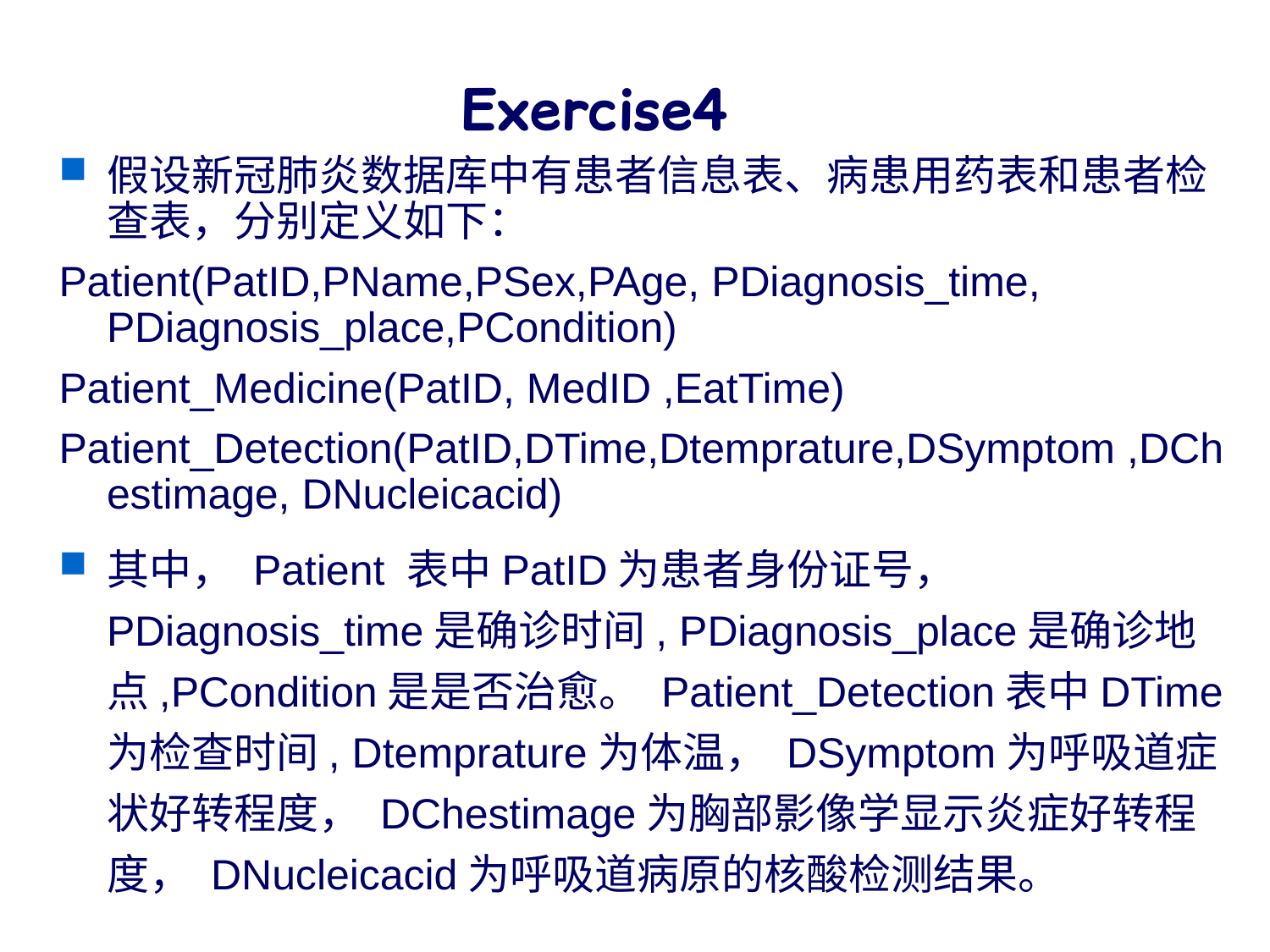

# Exercise4
假设新冠肺炎数据库中有患者信息表、病患用药表和患者检查表，分别定义如下：
Patient(PatID,PName,PSex,PAge, PDiagnosis_time, PDiagnosis_place,PCondition)
Patient_Medicine(PatID, MedID ,EatTime)
Patient_Detection(PatID,DTime,Dtemprature,DSymptom ,DChestimage, DNucleicacid)
其中， Patient 表中PatID为患者身份证号， PDiagnosis_time是确诊时间, PDiagnosis_place是确诊地点,PCondition是是否治愈。 Patient_Detection表中DTime为检查时间, Dtemprature为体温， DSymptom为呼吸道症状好转程度， DChestimage为胸部影像学显示炎症好转程度， DNucleicacid为呼吸道病原的核酸检测结果。